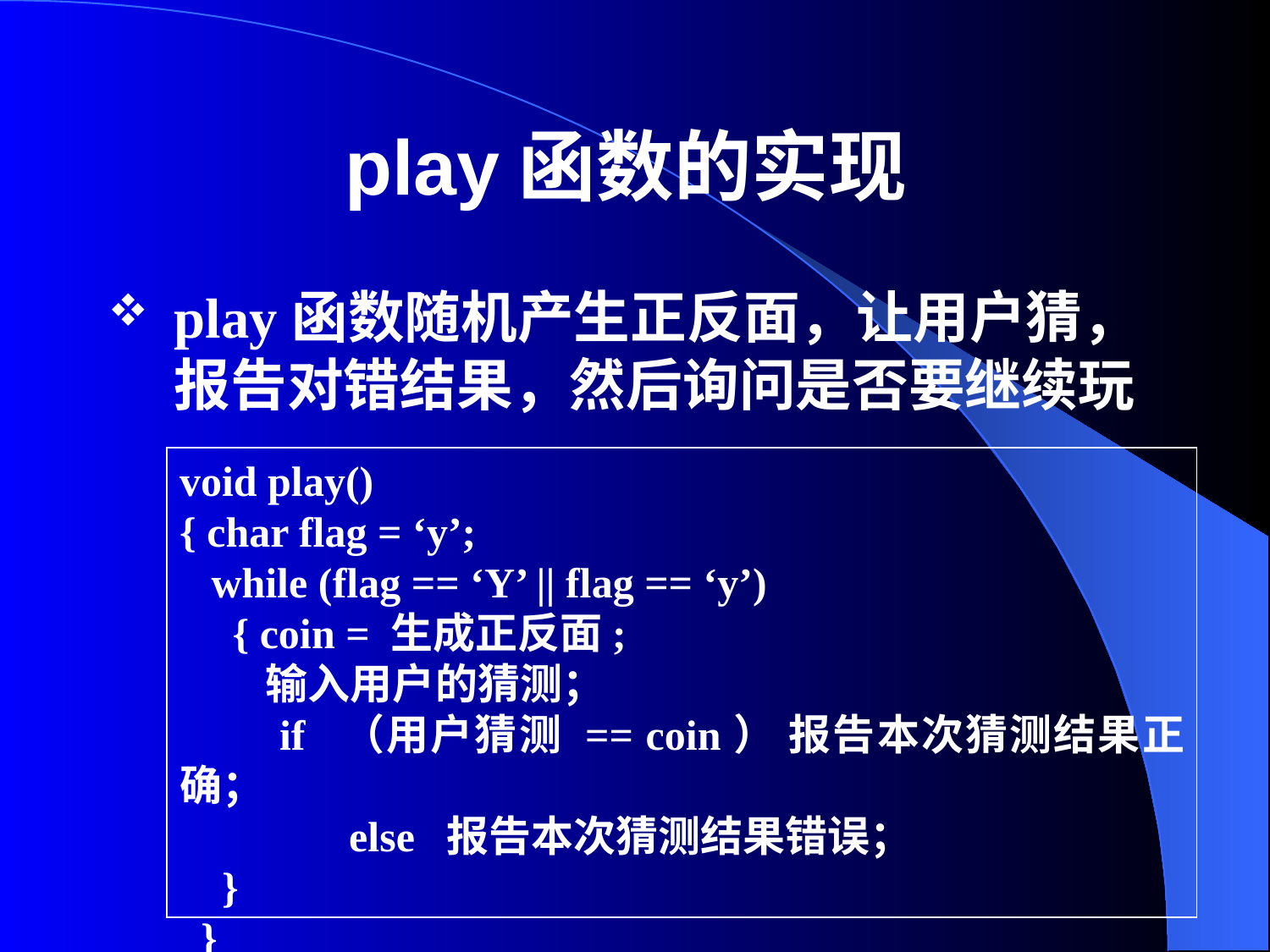

# play函数的实现
play函数随机产生正反面，让用户猜，报告对错结果，然后询问是否要继续玩
void play()
{ char flag = ‘y’;
   while (flag == ‘Y’ || flag == ‘y’)
     { coin = 生成正反面;
        输入用户的猜测；
        if  （用户猜测 == coin） 报告本次猜测结果正确；
                else  报告本次猜测结果错误；
    }
  }